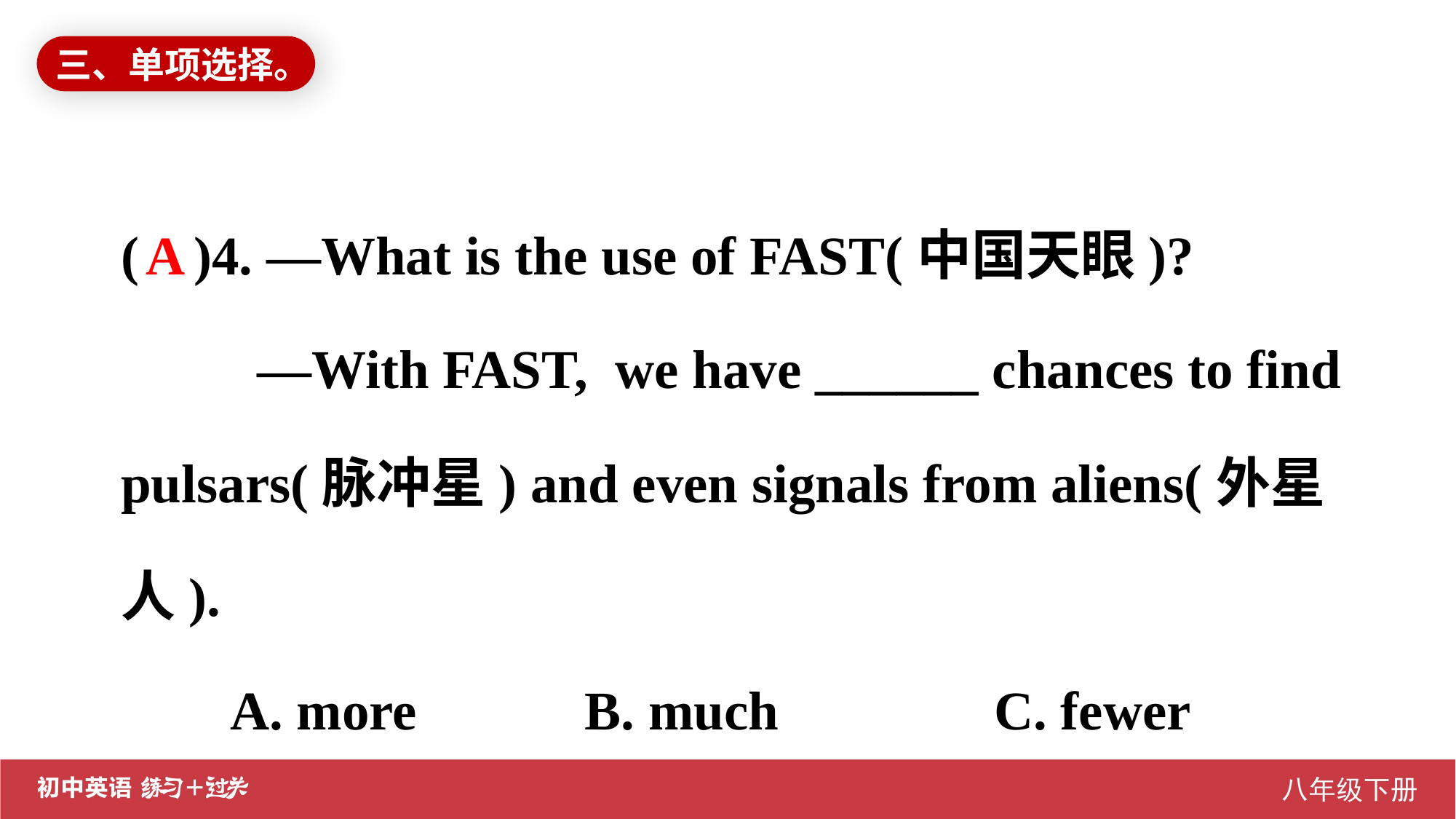

三、单项选择。
(    )4. —What is the use of FAST(中国天眼)?
          —With FAST,  we have ______ chances to find pulsars(脉冲星) and even signals from aliens(外星人).
	A. more		  B. much		C. fewer
A